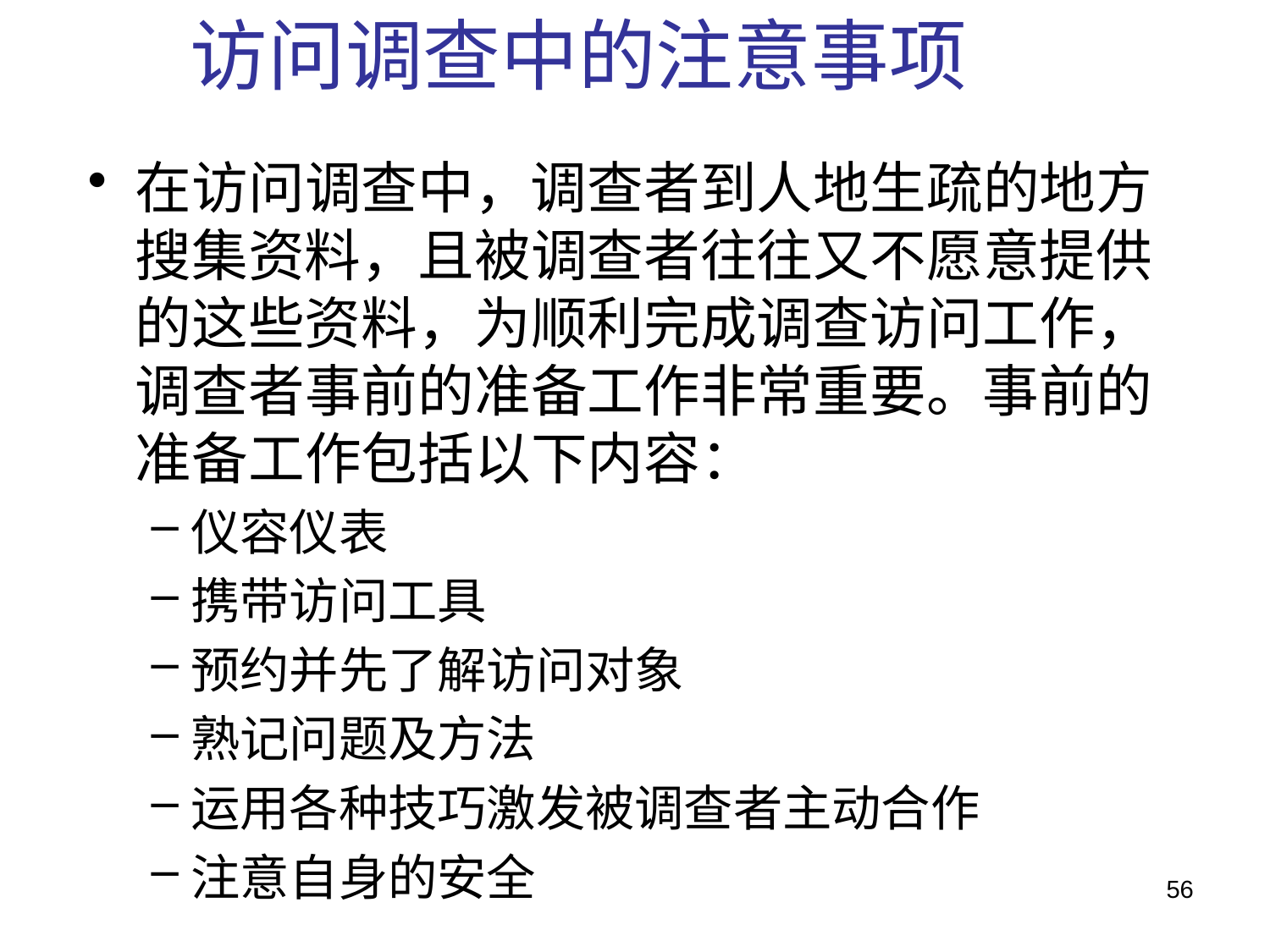

# 访问调查中的注意事项
在访问调查中，调查者到人地生疏的地方搜集资料，且被调查者往往又不愿意提供的这些资料，为顺利完成调查访问工作，调查者事前的准备工作非常重要。事前的准备工作包括以下内容：
仪容仪表
携带访问工具
预约并先了解访问对象
熟记问题及方法
运用各种技巧激发被调查者主动合作
注意自身的安全
56